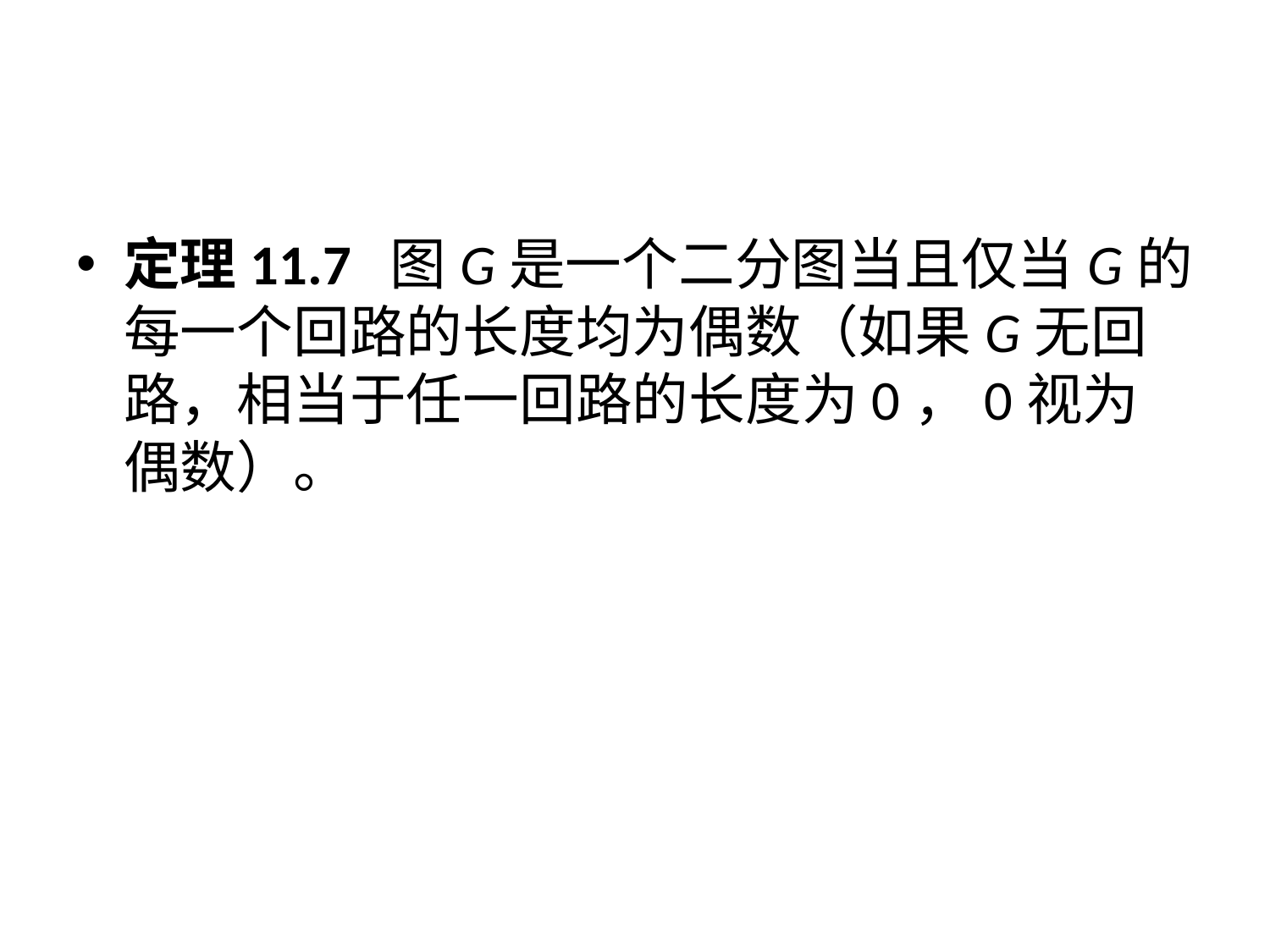

#
定理11.7  图G是一个二分图当且仅当G的每一个回路的长度均为偶数（如果G无回路，相当于任一回路的长度为0，0视为偶数）。